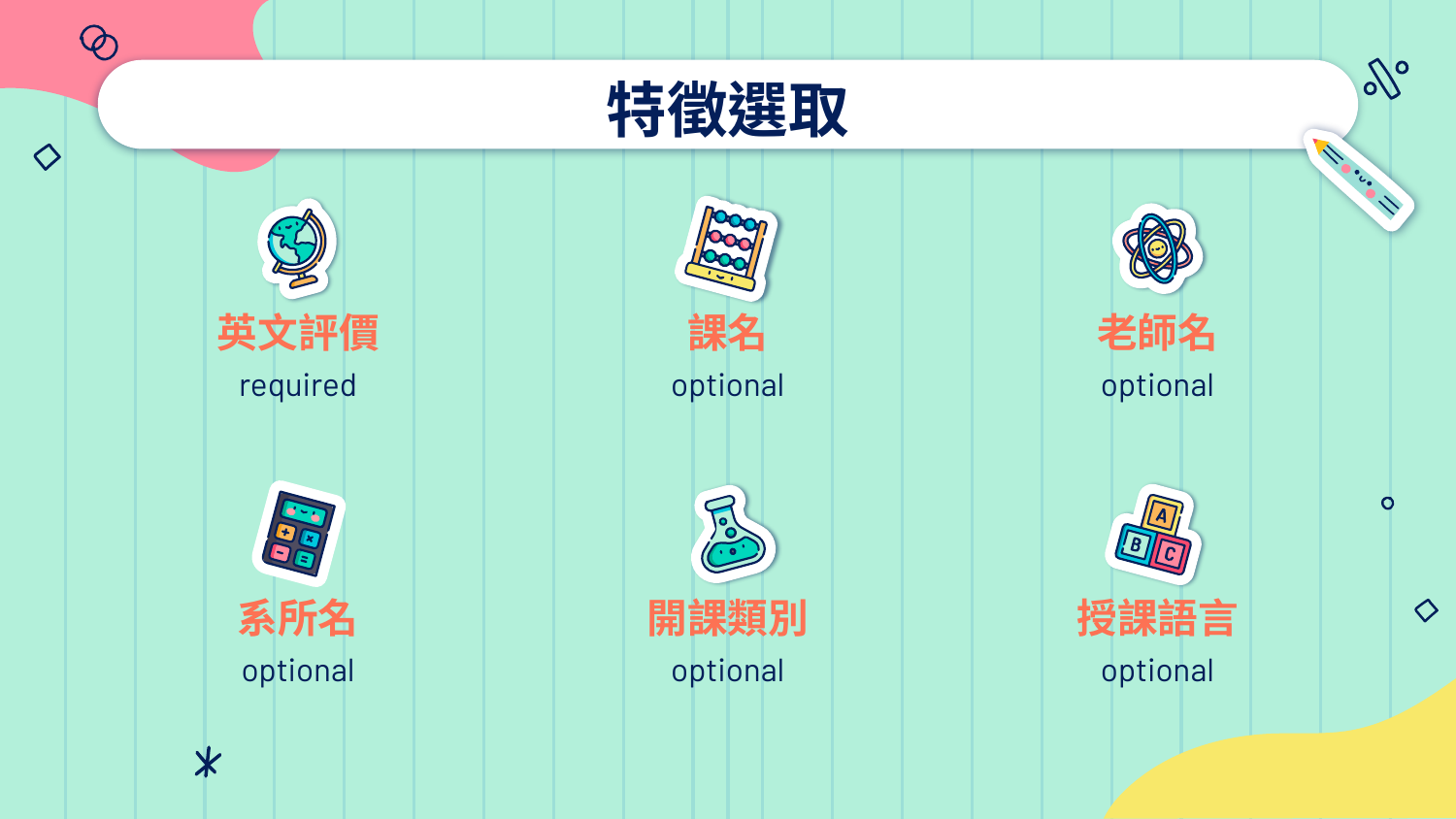

特徵選取

# 英文評價
課名
老師名
required
optional
optional

系所名
開課類別
授課語言
optional

optional

optional